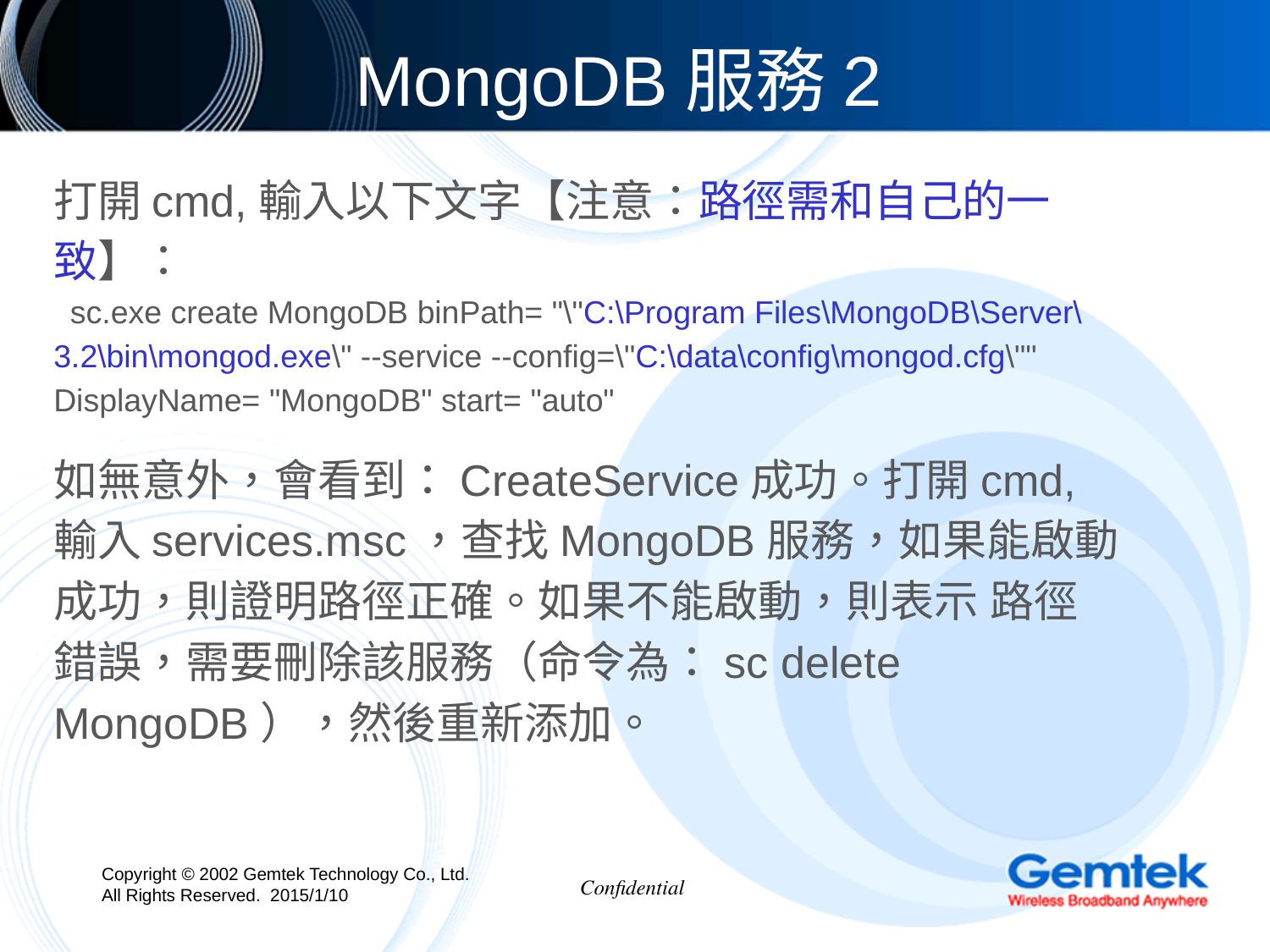

# MongoDB服務2
打開cmd,輸入以下文字【注意：路徑需和自己的一致】：
 sc.exe create MongoDB binPath= "\"C:\Program Files\MongoDB\Server\3.2\bin\mongod.exe\" --service --config=\"C:\data\config\mongod.cfg\"" DisplayName= "MongoDB" start= "auto"
如無意外，會看到：CreateService成功。打開cmd,輸入services.msc，查找MongoDB服務，如果能啟動成功，則證明路徑正確。如果不能啟動，則表示 路徑錯誤，需要刪除該服務（命令為：sc delete MongoDB），然後重新添加。